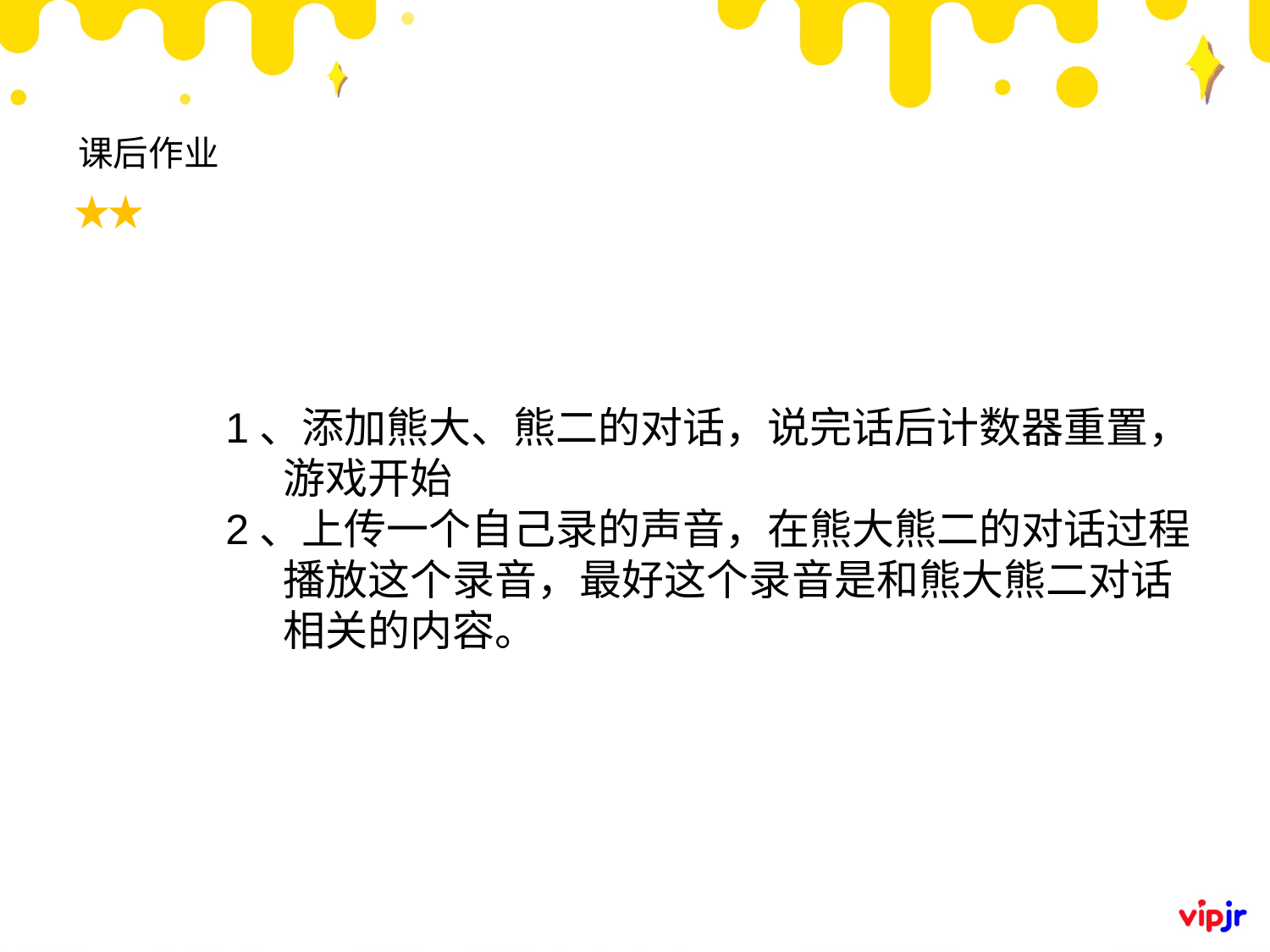

课后作业

1、添加熊大、熊二的对话，说完话后计数器重置，
     游戏开始
2、上传一个自己录的声音，在熊大熊二的对话过程
     播放这个录音，最好这个录音是和熊大熊二对话
     相关的内容。